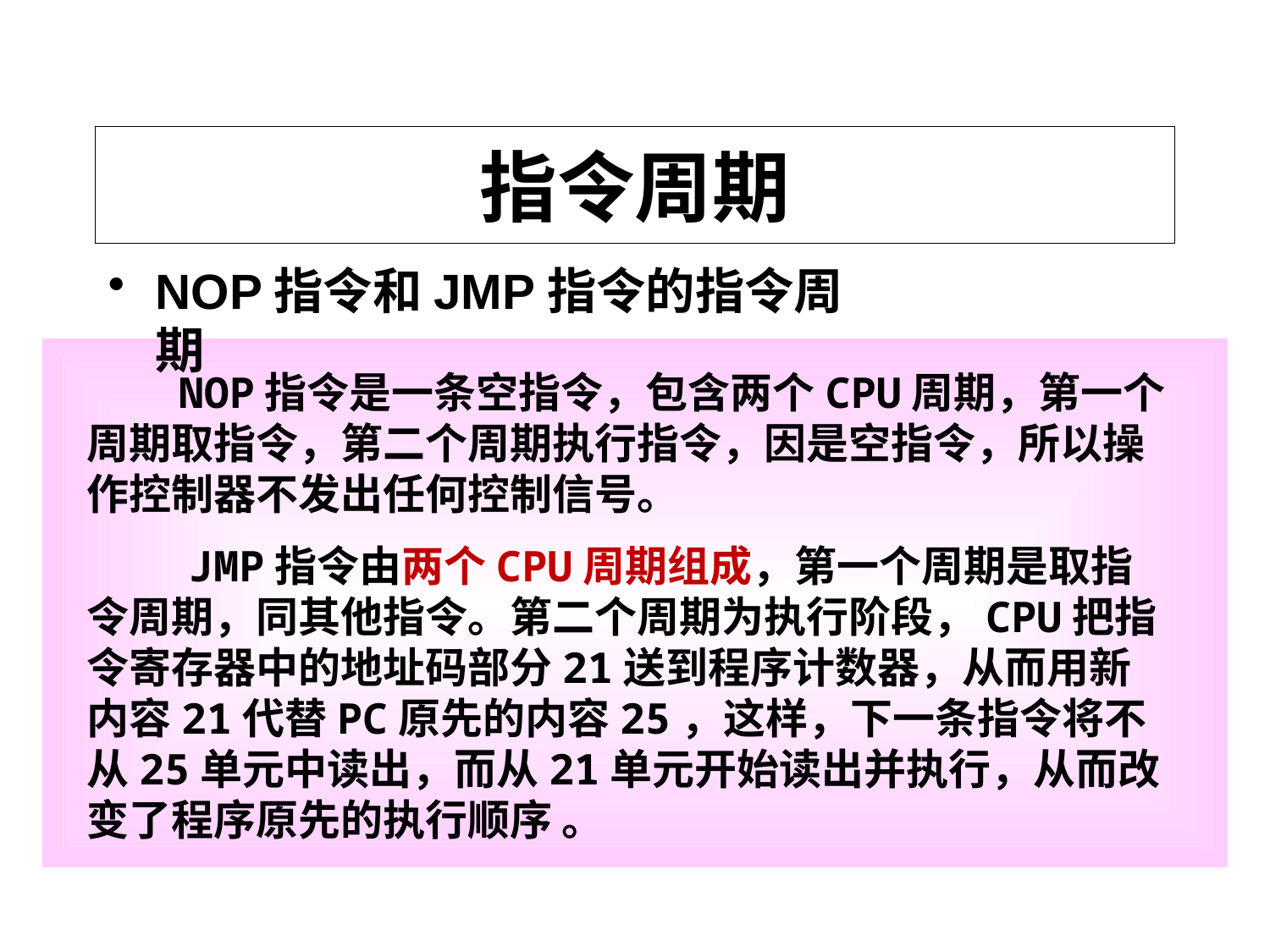

# 指令周期
NOP指令和JMP指令的指令周期

       NOP指令是一条空指令，包含两个CPU周期，第一个周期取指令，第二个周期执行指令，因是空指令，所以操作控制器不发出任何控制信号。
    JMP指令由两个CPU周期组成，第一个周期是取指令周期，同其他指令。第二个周期为执行阶段，CPU把指令寄存器中的地址码部分21送到程序计数器，从而用新内容21代替PC原先的内容25，这样，下一条指令将不从25单元中读出，而从21单元开始读出并执行，从而改变了程序原先的执行顺序 。